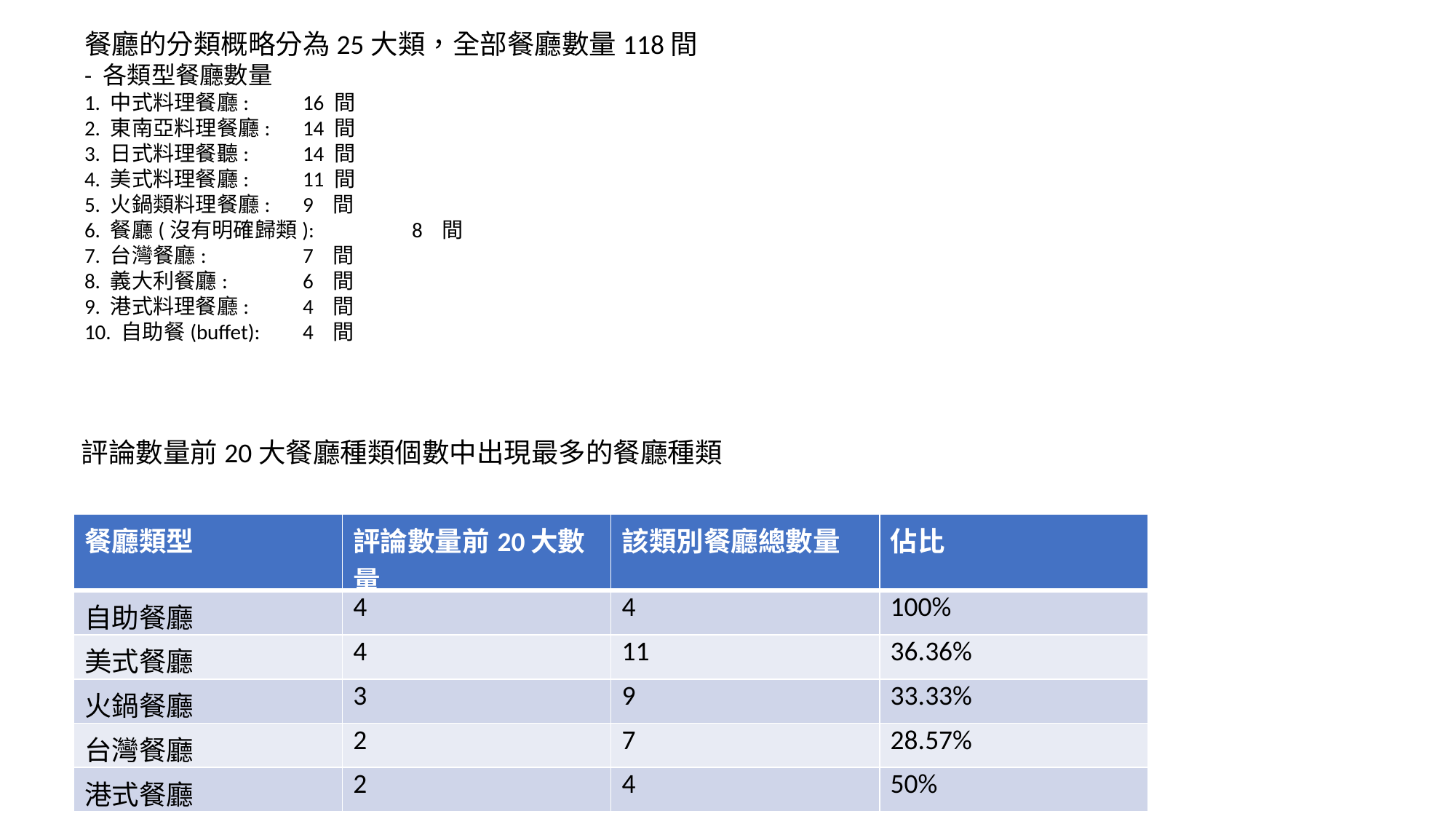

餐廳的分類概略分為25大類，全部餐廳數量118間
- 各類型餐廳數量
1. 中式料理餐廳: 	16 間
2. 東南亞料理餐廳: 	14 間
3. 日式料理餐聽: 	14 間
4. 美式料理餐廳:	11 間
5. 火鍋類料理餐廳:	9   間
6. 餐廳(沒有明確歸類):	8   間
7. 台灣餐廳:	7   間
8. 義大利餐廳:	6   間
9. 港式料理餐廳:	4   間
10. 自助餐(buffet):	4   間

評論數量前20大餐廳種類個數中出現最多的餐廳種類
| 餐廳類型 | 評論數量前20大數量 | 該類別餐廳總數量 | 佔比 |
| --- | --- | --- | --- |
| 自助餐廳 | 4 | 4 | 100% |
| 美式餐廳 | 4 | 11 | 36.36% |
| 火鍋餐廳 | 3 | 9 | 33.33% |
| 台灣餐廳 | 2 | 7 | 28.57% |
| 港式餐廳 | 2 | 4 | 50% |